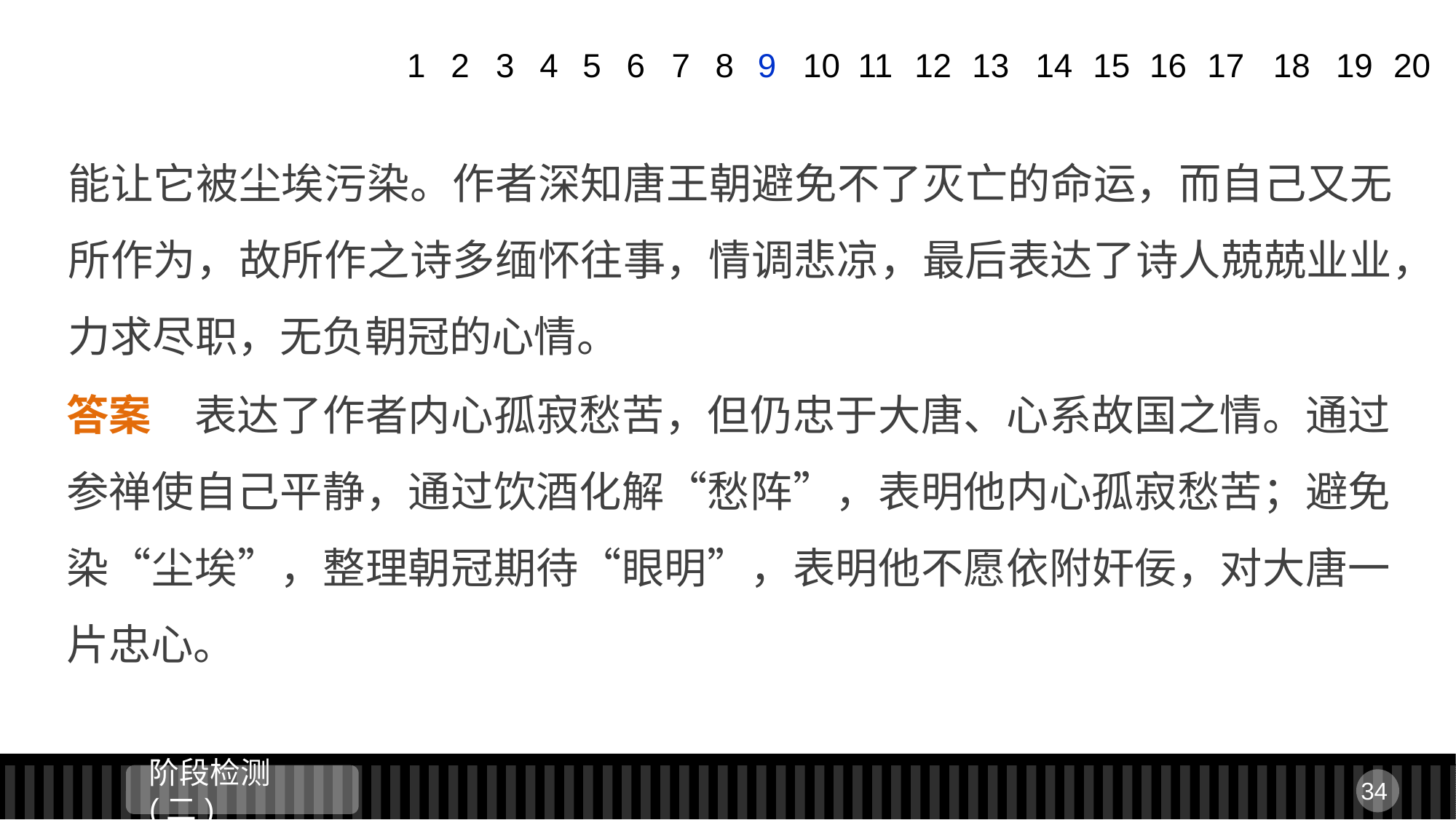

1
2
3
4
5
6
7
8
9
11
12
13
14
15
16
17
18
19
20
10
能让它被尘埃污染。作者深知唐王朝避免不了灭亡的命运，而自己又无所作为，故所作之诗多缅怀往事，情调悲凉，最后表达了诗人兢兢业业，力求尽职，无负朝冠的心情。
答案　表达了作者内心孤寂愁苦，但仍忠于大唐、心系故国之情。通过参禅使自己平静，通过饮酒化解“愁阵”，表明他内心孤寂愁苦；避免染“尘埃”，整理朝冠期待“眼明”，表明他不愿依附奸佞，对大唐一片忠心。